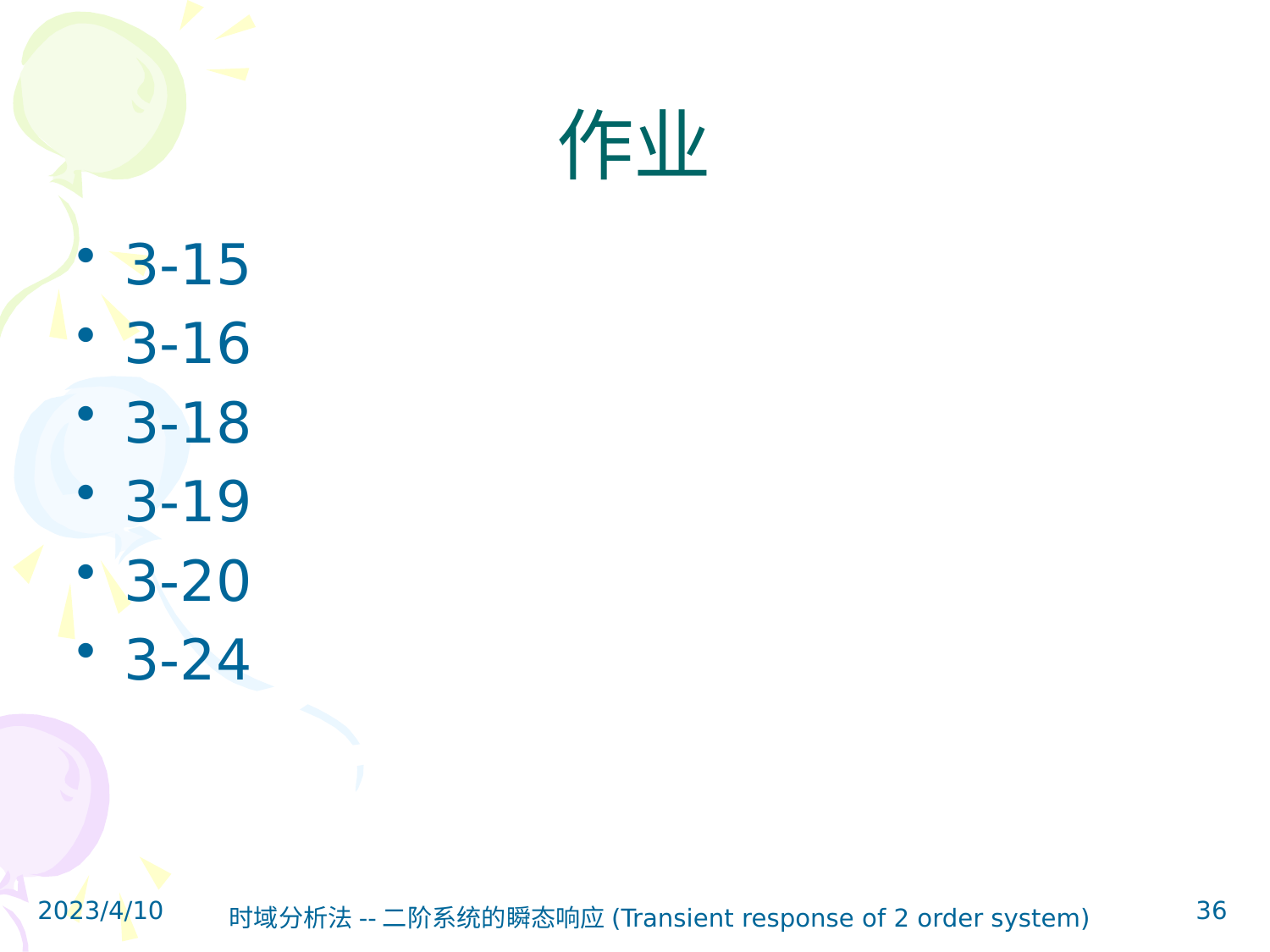

# 作业
3-15
3-16
3-18
3-19
3-20
3-24
2023/4/10
36
时域分析法--二阶系统的瞬态响应(Transient response of 2 order system)